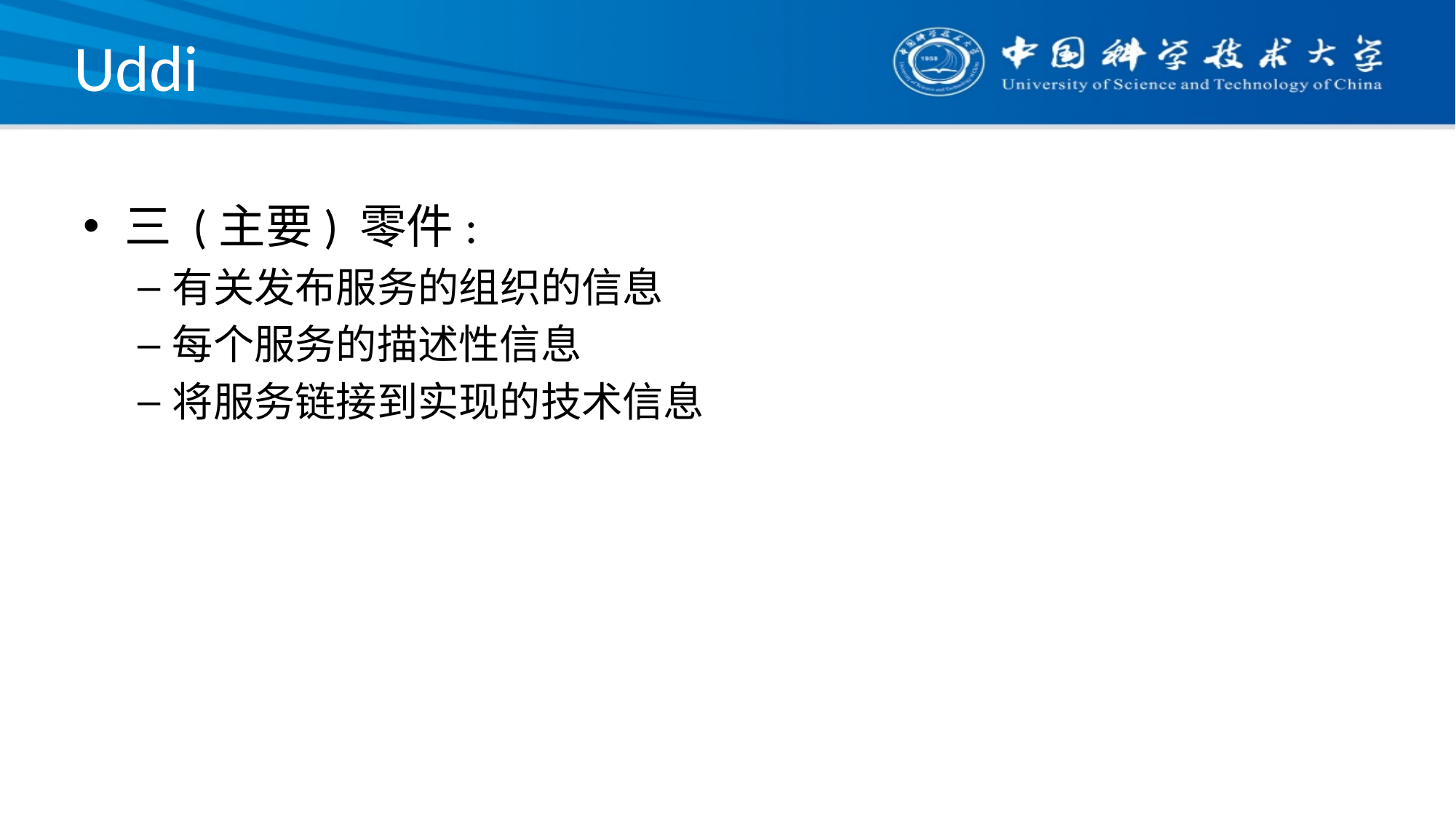

# Uddi
三 (主要) 零件:
有关发布服务的组织的信息
每个服务的描述性信息
将服务链接到实现的技术信息